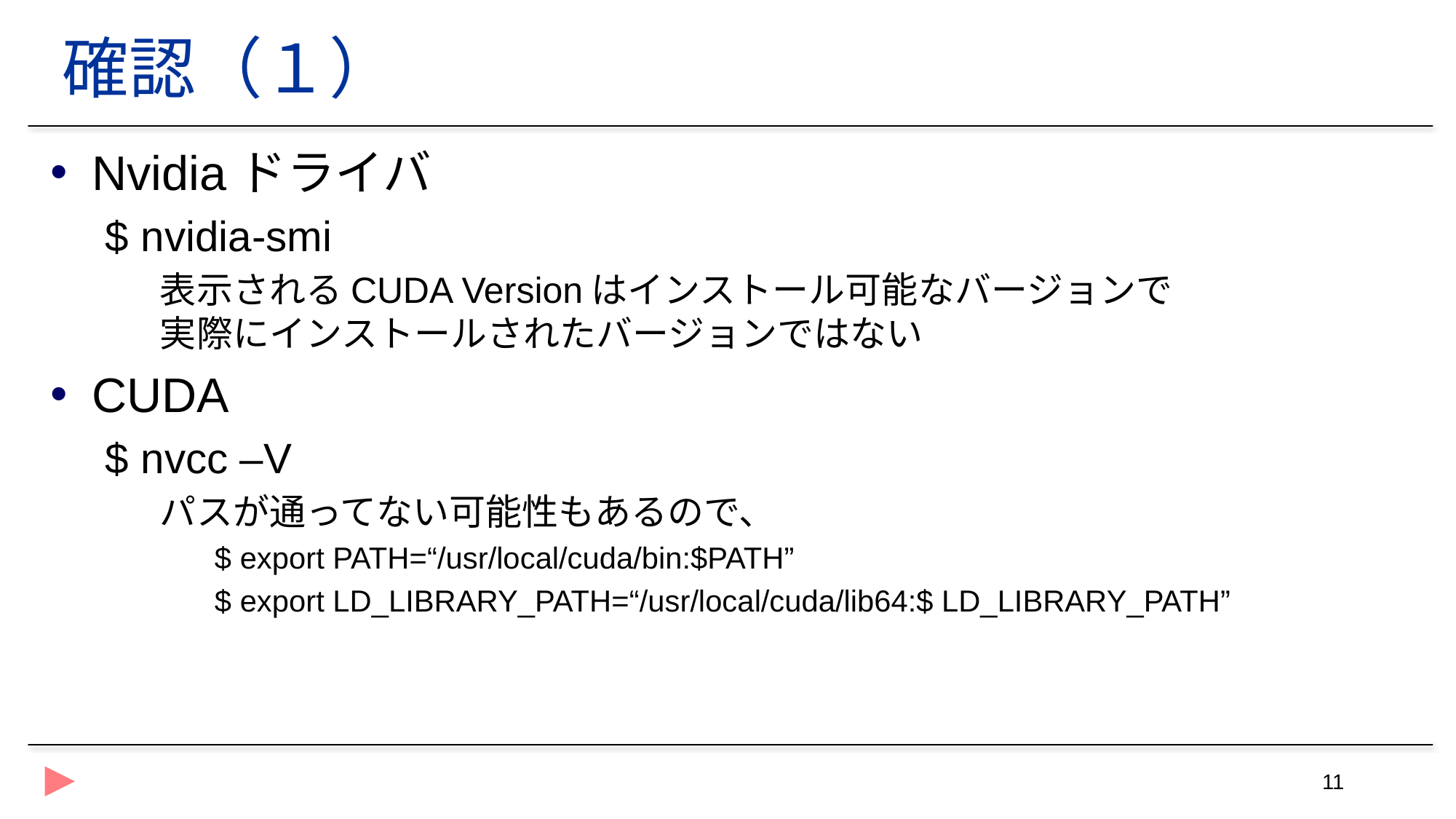

# 確認（１）
Nvidiaドライバ
$ nvidia-smi
表示されるCUDA Versionはインストール可能なバージョンで
実際にインストールされたバージョンではない
CUDA
$ nvcc –V
パスが通ってない可能性もあるので、
$ export PATH=“/usr/local/cuda/bin:$PATH”
$ export LD_LIBRARY_PATH=“/usr/local/cuda/lib64:$ LD_LIBRARY_PATH”